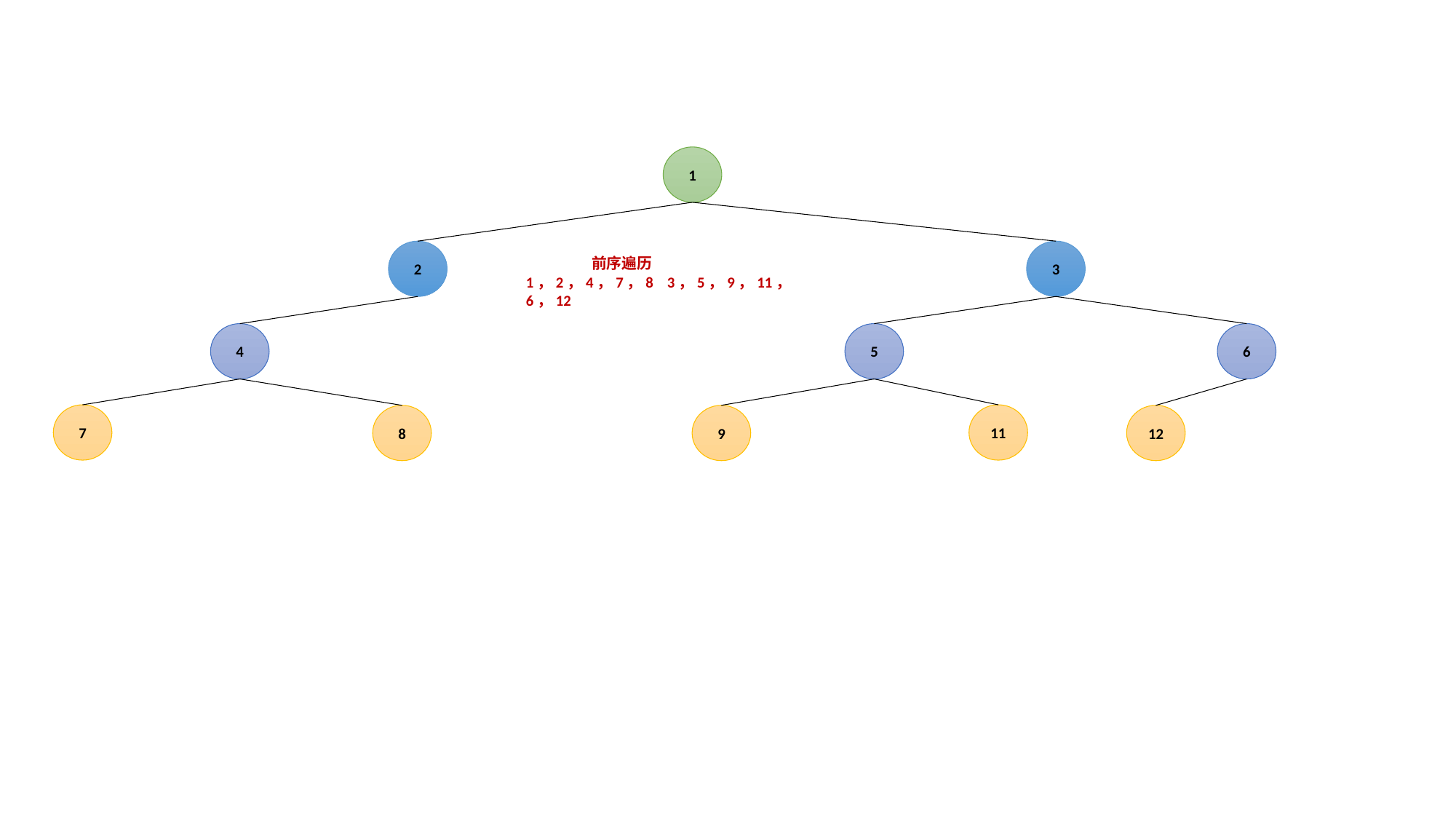

1
2
3
                  前序遍历
1，2，4，7，8    3，5，9，11，6，12
4
5
6
7
11
8
9
12